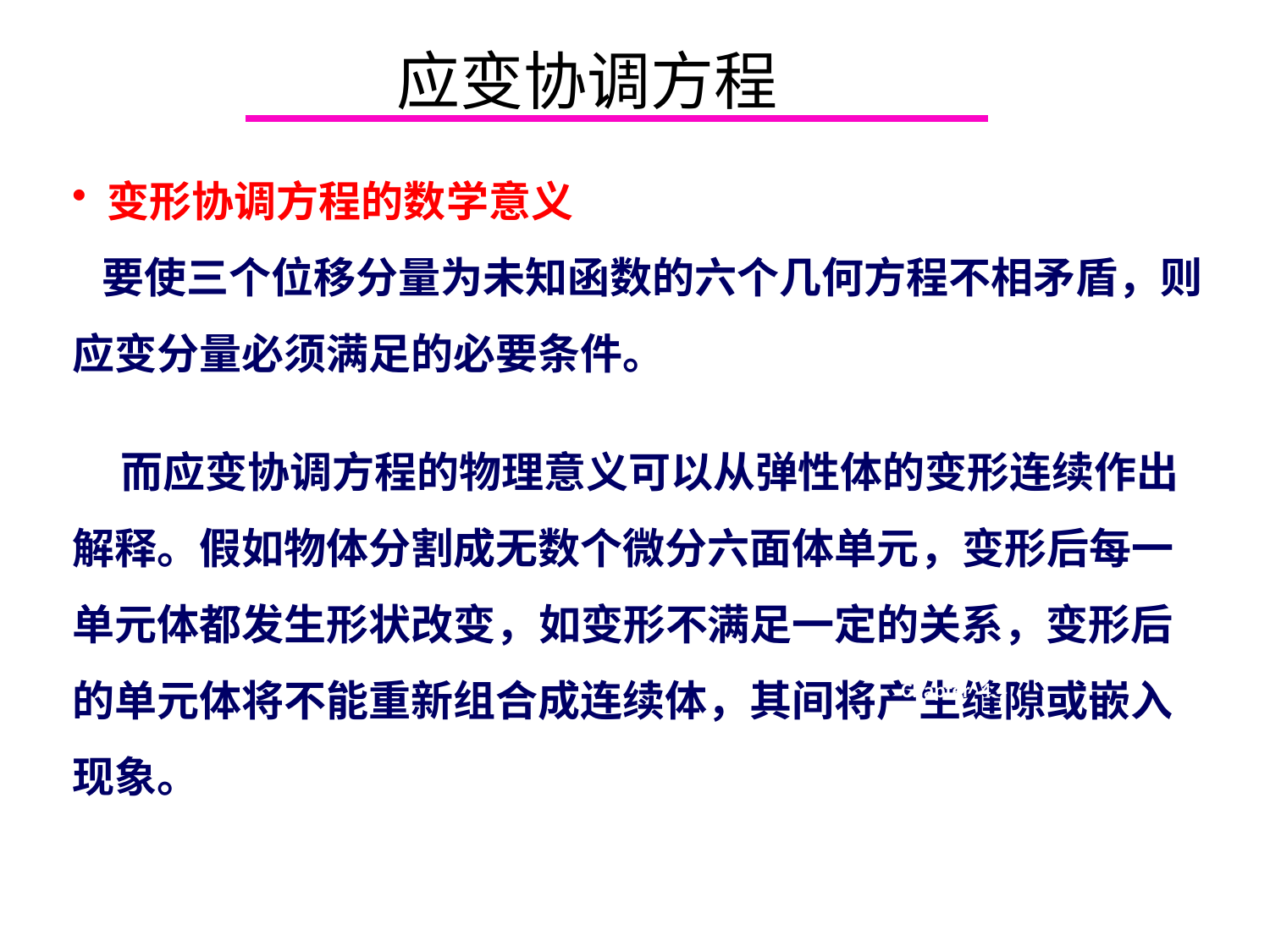

应变协调方程
 变形协调方程的数学意义
  要使三个位移分量为未知函数的六个几何方程不相矛盾，则应变分量必须满足的必要条件。
    而应变协调方程的物理意义可以从弹性体的变形连续作出解释。假如物体分割成无数个微分六面体单元，变形后每一单元体都发生形状改变，如变形不满足一定的关系，变形后的单元体将不能重新组合成连续体，其间将产生缝隙或嵌入现象。

Chapter  4.4